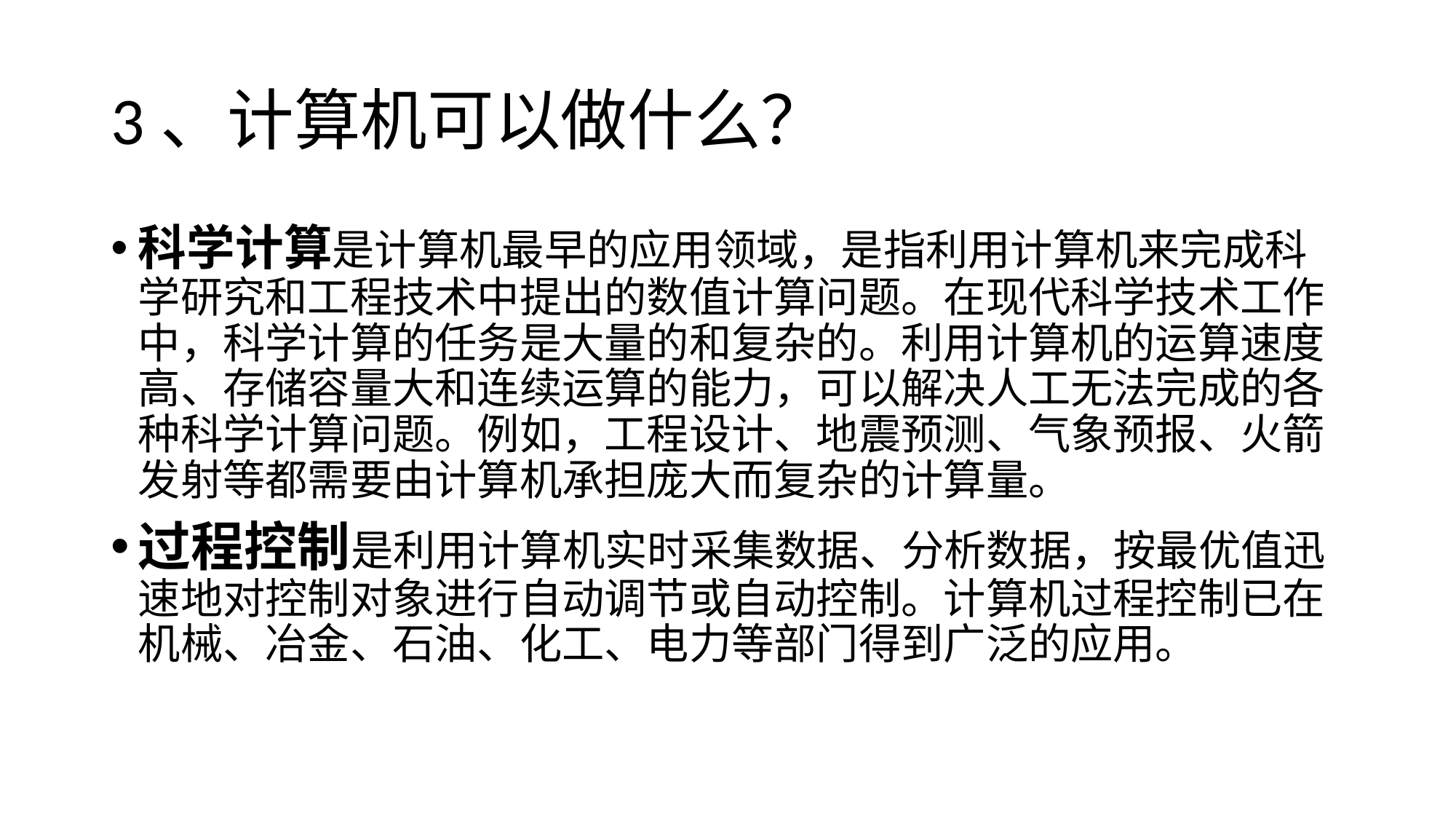

# 3、计算机可以做什么？
科学计算是计算机最早的应用领域，是指利用计算机来完成科学研究和工程技术中提出的数值计算问题。在现代科学技术工作中，科学计算的任务是大量的和复杂的。利用计算机的运算速度高、存储容量大和连续运算的能力，可以解决人工无法完成的各种科学计算问题。例如，工程设计、地震预测、气象预报、火箭发射等都需要由计算机承担庞大而复杂的计算量。
过程控制是利用计算机实时采集数据、分析数据，按最优值迅速地对控制对象进行自动调节或自动控制。计算机过程控制已在机械、冶金、石油、化工、电力等部门得到广泛的应用。